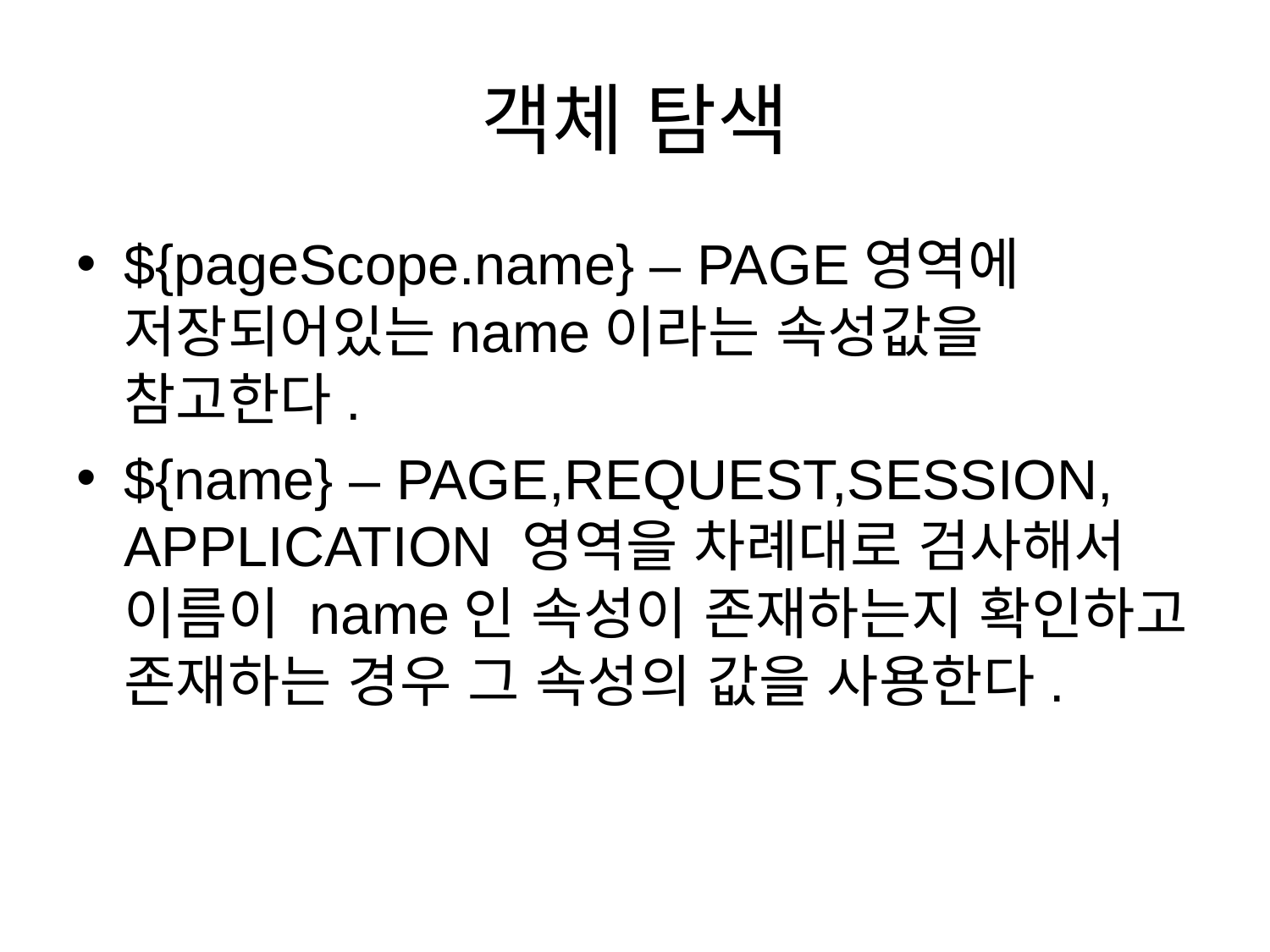

# 객체 탐색
${pageScope.name} – PAGE영역에 저장되어있는name이라는 속성값을 참고한다.
${name} – PAGE,REQUEST,SESSION, APPLICATION 영역을 차례대로 검사해서 이름이 name인 속성이 존재하는지 확인하고 존재하는 경우 그 속성의 값을 사용한다.